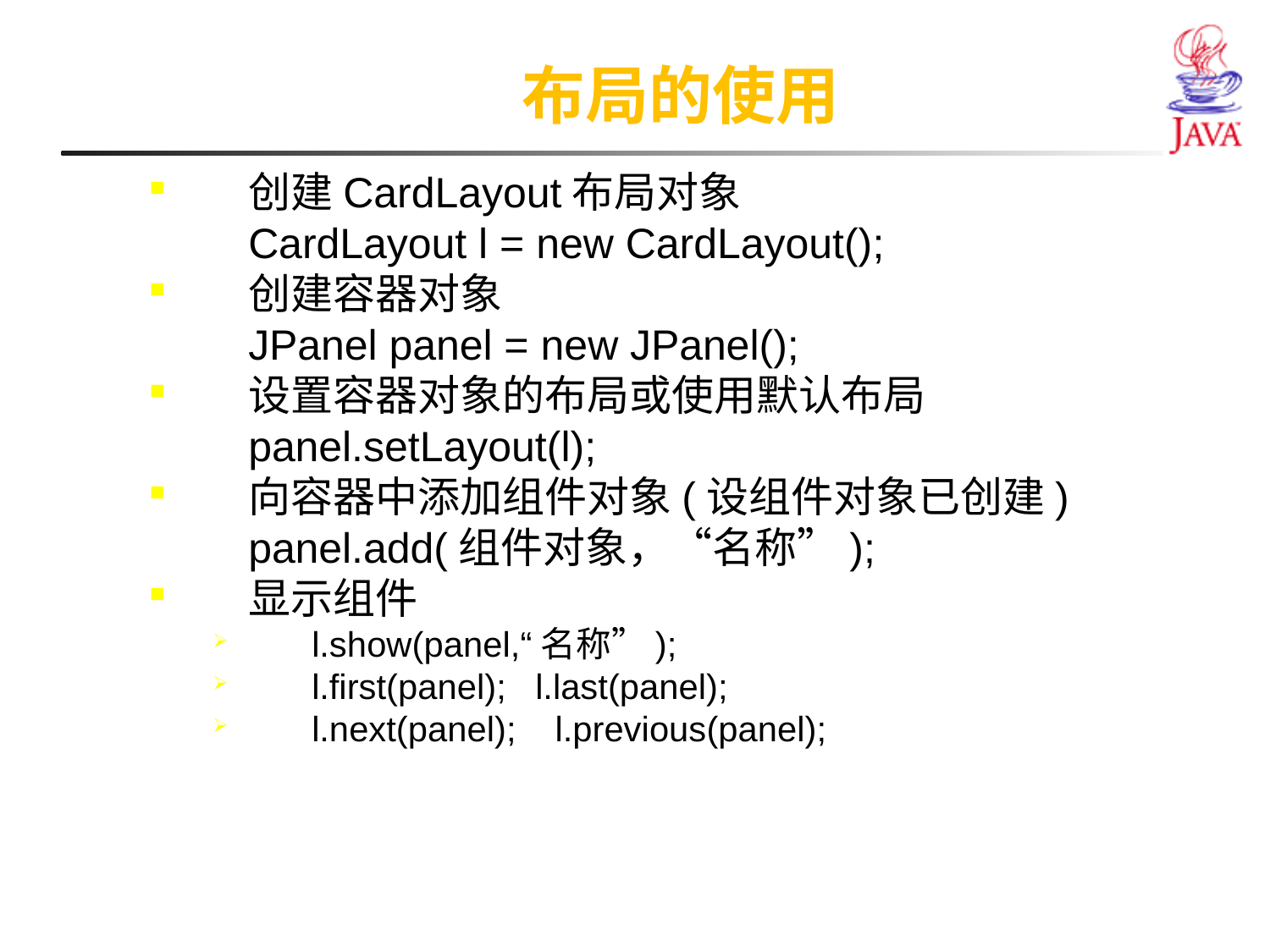

布局的使用
创建CardLayout布局对象
CardLayout l = new CardLayout();
创建容器对象
JPanel panel = new JPanel();
设置容器对象的布局或使用默认布局
panel.setLayout(l);
向容器中添加组件对象(设组件对象已创建)
panel.add(组件对象，“名称”);
显示组件
l.show(panel,“名称”);
l.first(panel);   l.last(panel);
l.next(panel);    l.previous(panel);